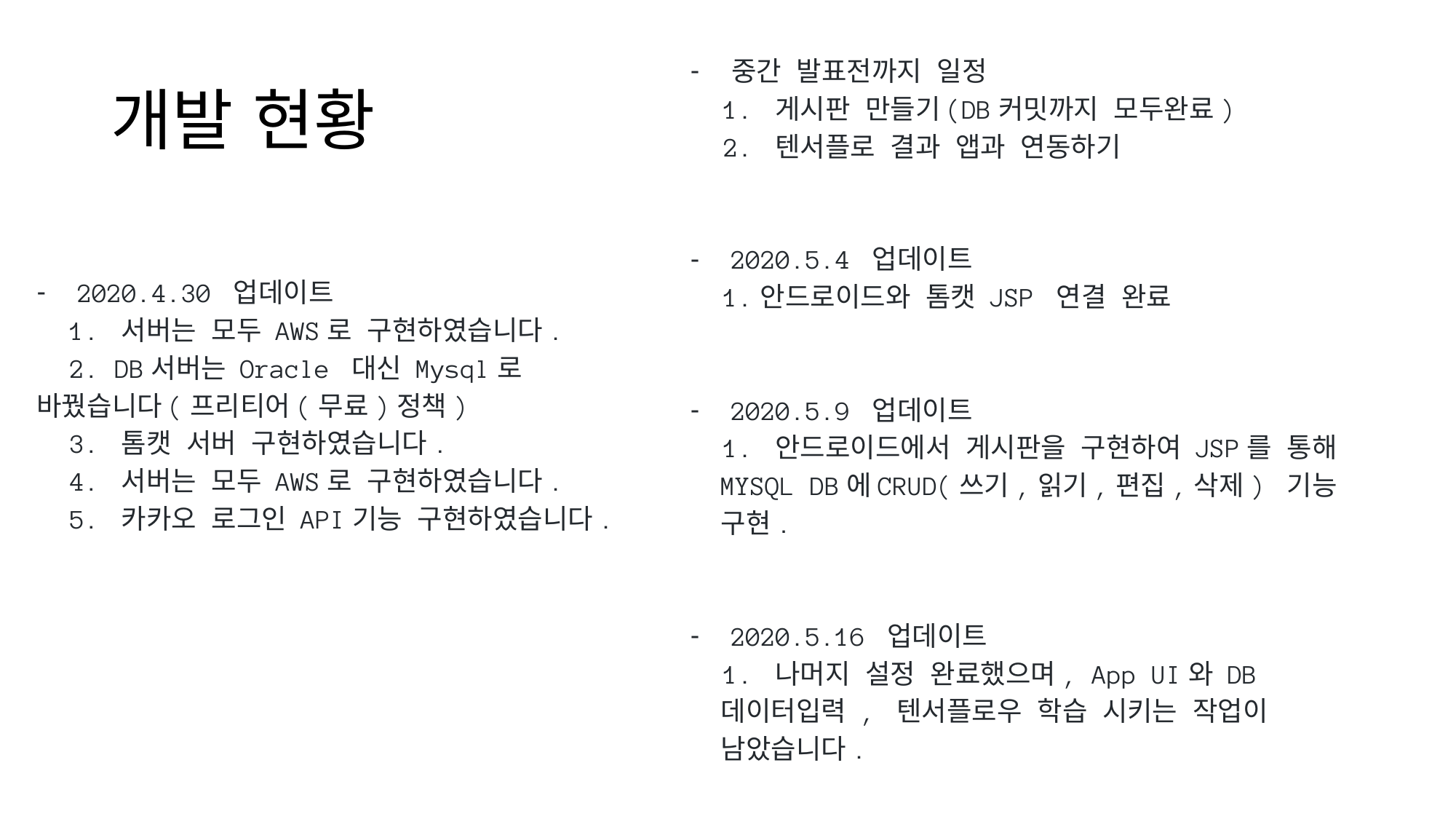

# 개발 현황
중간 발표전까지 일정
1. 게시판 만들기(DB커밋까지 모두완료)
2. 텐서플로 결과 앱과 연동하기

2020.5.4 업데이트
1.안드로이드와 톰캣 JSP 연결 완료

2020.5.9 업데이트
1. 안드로이드에서 게시판을 구현하여 JSP를 통해 MYSQL DB에CRUD(쓰기,읽기,편집,삭제) 기능 구현.

2020.5.16 업데이트
1. 나머지 설정 완료했으며, App UI와 DB 데이터입력 , 텐서플로우 학습 시키는 작업이 남았습니다.

2020.4.30 업데이트
1. 서버는 모두 AWS로 구현하였습니다.
2. DB서버는 Oracle 대신 Mysql로 바꿨습니다(프리티어(무료)정책)
3. 톰캣 서버 구현하였습니다.
4. 서버는 모두 AWS로 구현하였습니다.
5. 카카오 로그인 API기능 구현하였습니다.